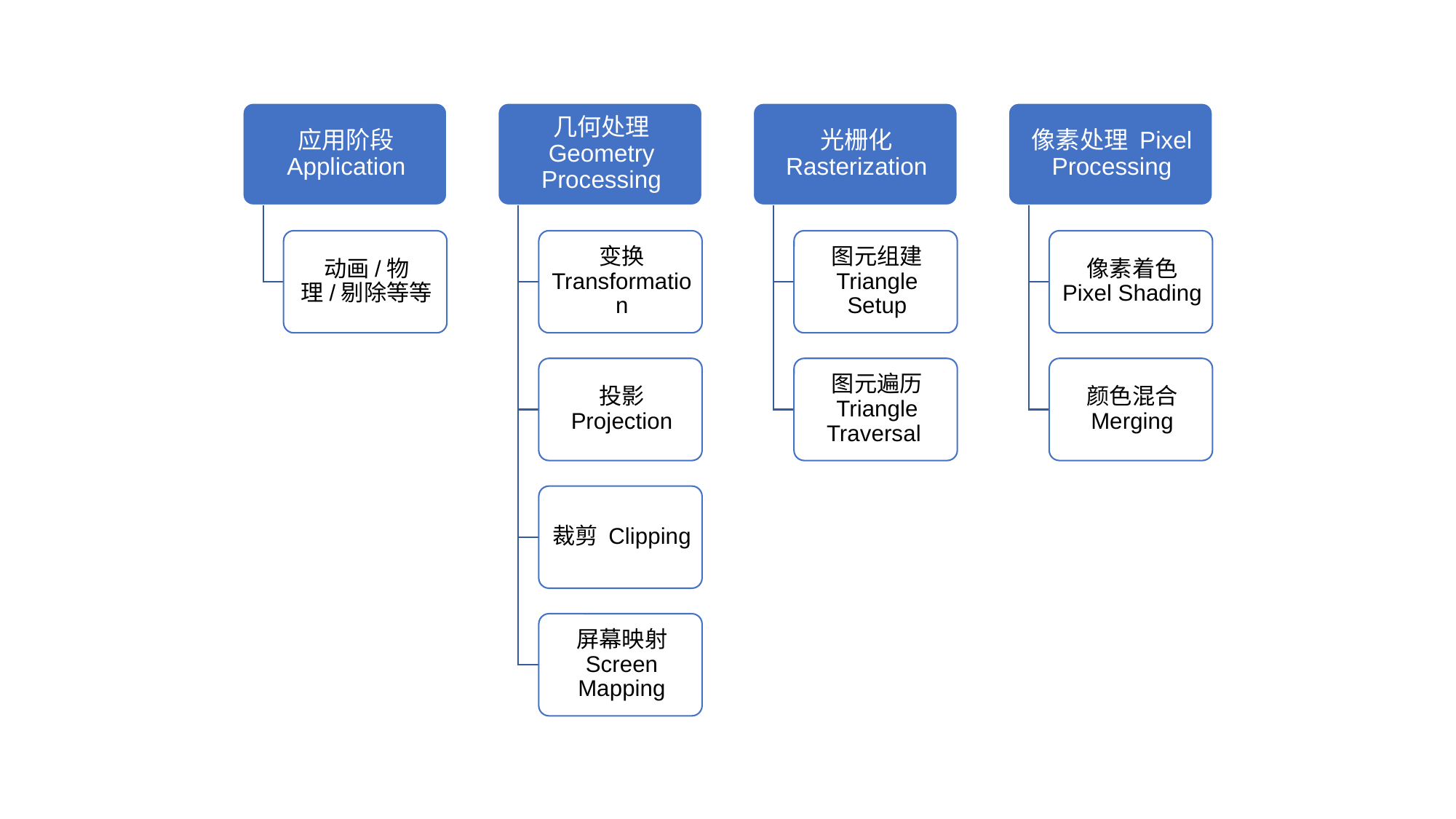

应用阶段 Application
动画/物理/剔除等等
几何处理 Geometry Processing
变换 Transformation
投影 Projection
裁剪 Clipping
屏幕映射 Screen Mapping
光栅化 Rasterization
图元组建 Triangle Setup
图元遍历 Triangle Traversal
像素处理 Pixel Processing
像素着色 Pixel Shading
颜色混合 Merging